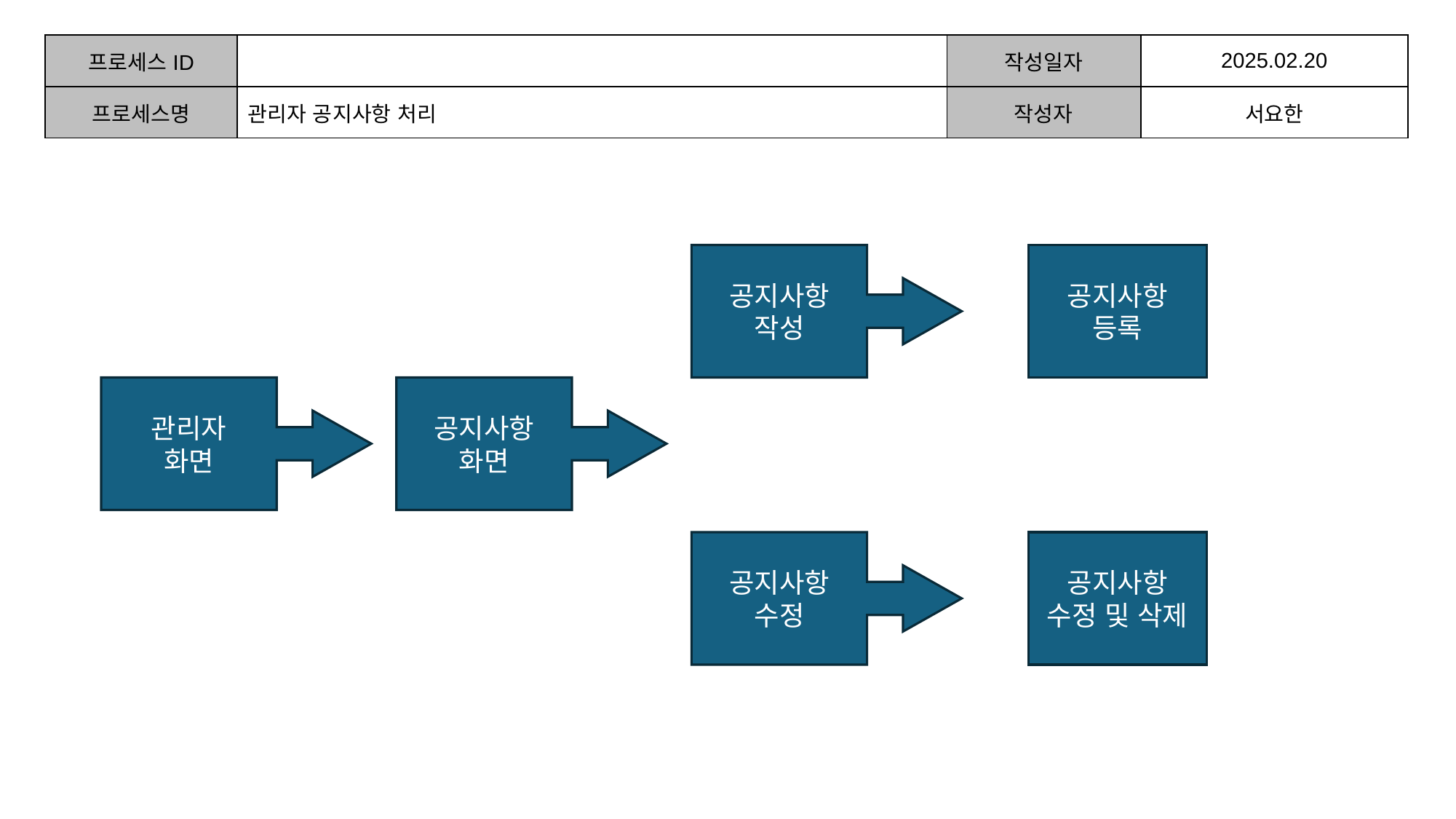

| 프로세스ID |  | 작성일자 | 2025.02.20 |
| --- | --- | --- | --- |
| 프로세스명 | 관리자 공지사항 처리 | 작성자 | 서요한 |
|  |  |  |  |
공지사항
작성
공지사항
등록
관리자
화면
공지사항
화면
공지사항
수정
공지사항
수정 및 삭제